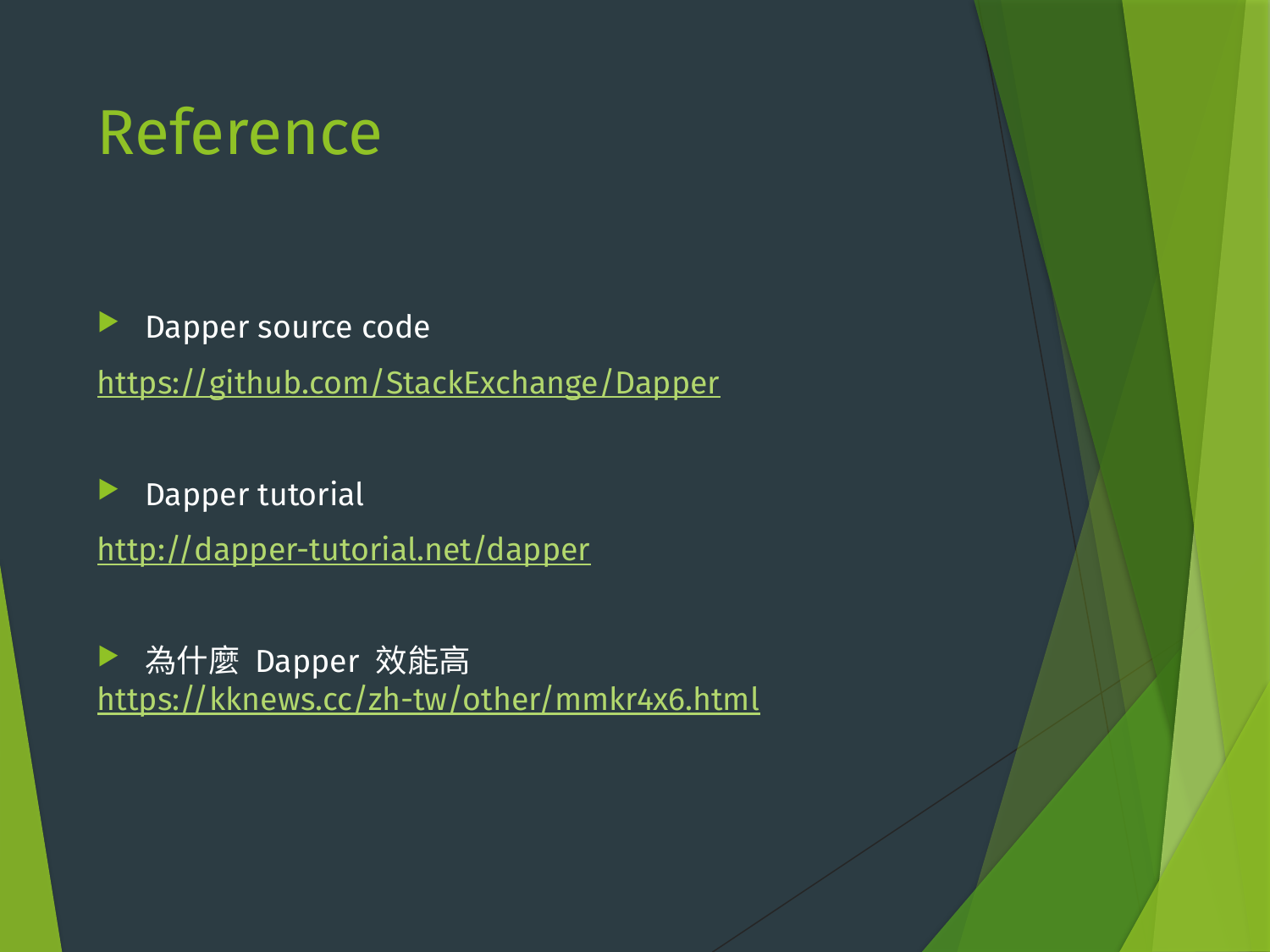

# Reference
Dapper source code
https://github.com/StackExchange/Dapper

Dapper tutorial
http://dapper-tutorial.net/dapper

為什麼 Dapper 效能高
https://kknews.cc/zh-tw/other/mmkr4x6.html